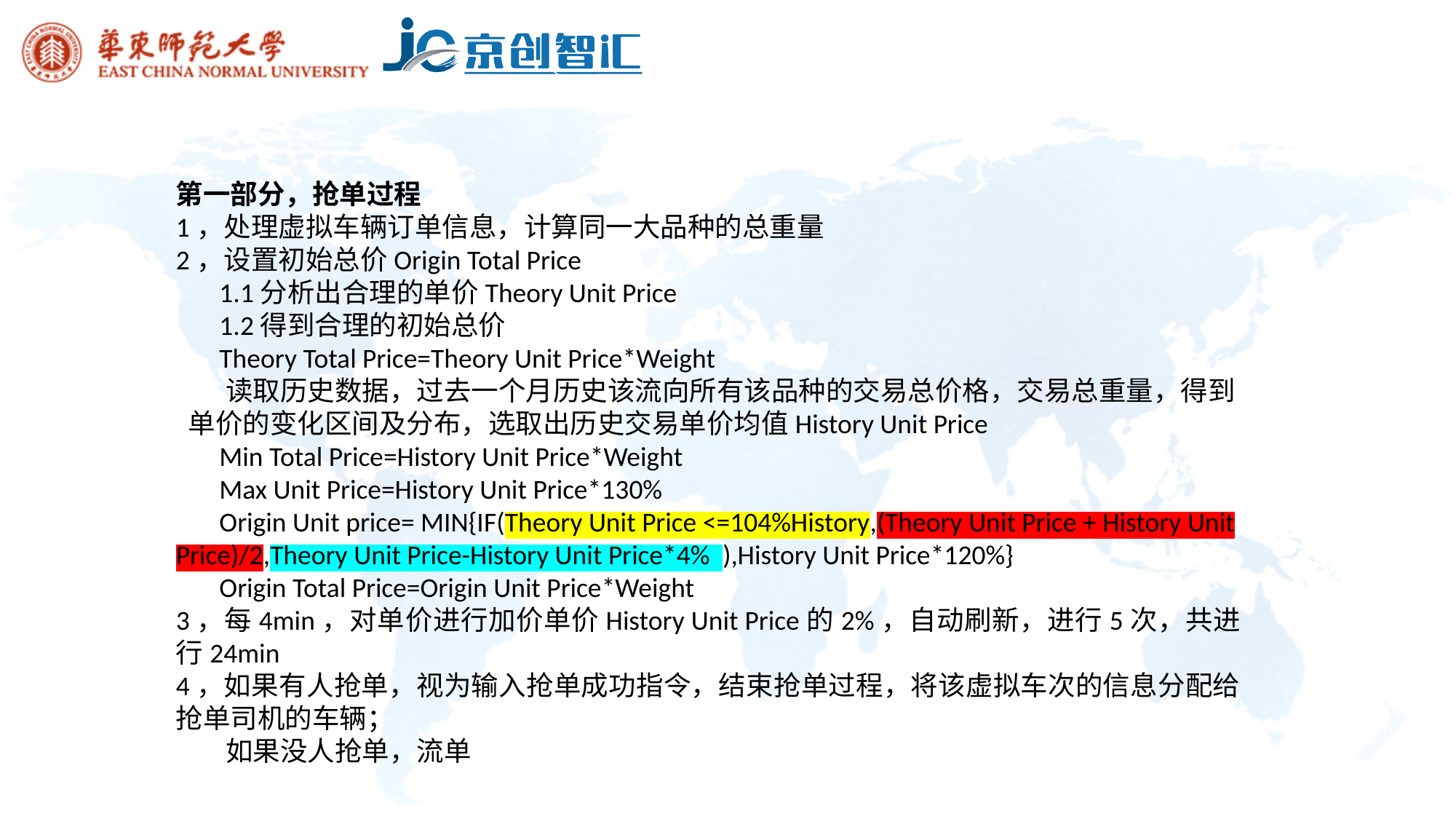

第一部分，抢单过程
1，处理虚拟车辆订单信息，计算同一大品种的总重量
2，设置初始总价Origin Total Price
       1.1分析出合理的单价Theory Unit Price
       1.2得到合理的初始总价
       Theory Total Price=Theory Unit Price*Weight
       读取历史数据，过去一个月历史该流向所有该品种的交易总价格，交易总重量，得到   单价的变化区间及分布，选取出历史交易单价均值History Unit Price
       Min Total Price=History Unit Price*Weight
       Max Unit Price=History Unit Price*130%
       Origin Unit price= MIN{IF(Theory Unit Price <=104%History,(Theory Unit Price + History Unit Price)/2,Theory Unit Price-History Unit Price*4%  ),History Unit Price*120%}
       Origin Total Price=Origin Unit Price*Weight
3，每4min，对单价进行加价单价History Unit Price的2%，自动刷新，进行5次，共进行24min
4，如果有人抢单，视为输入抢单成功指令，结束抢单过程，将该虚拟车次的信息分配给抢单司机的车辆；
       如果没人抢单，流单